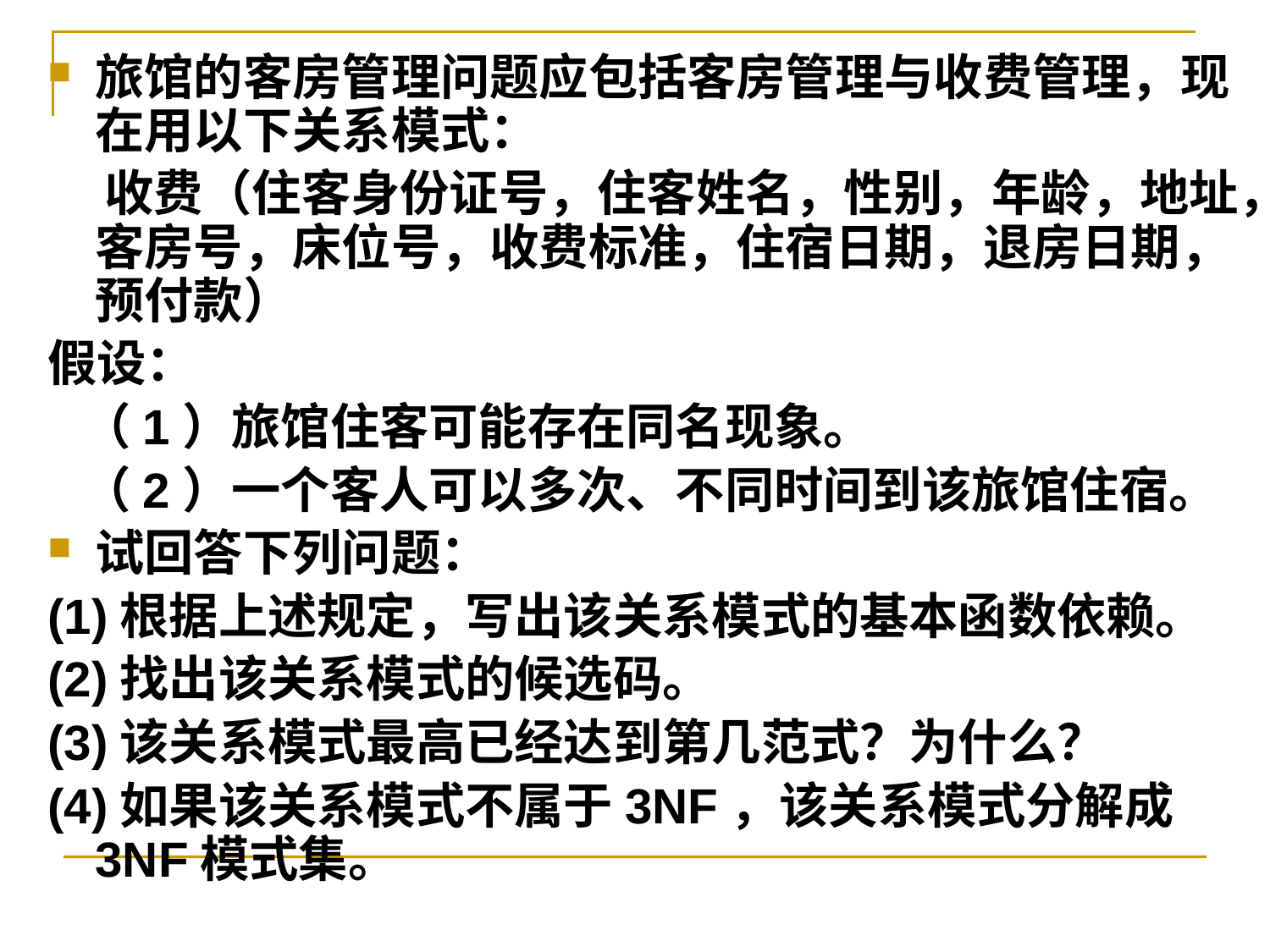

旅馆的客房管理问题应包括客房管理与收费管理，现在用以下关系模式：
    收费（住客身份证号，住客姓名，性别，年龄，地址，客房号，床位号，收费标准，住宿日期，退房日期，预付款）
假设：
  （1）旅馆住客可能存在同名现象。
  （2）一个客人可以多次、不同时间到该旅馆住宿。
试回答下列问题：
(1)根据上述规定，写出该关系模式的基本函数依赖。
(2)找出该关系模式的候选码。
(3)该关系模式最高已经达到第几范式？为什么？
(4)如果该关系模式不属于3NF，该关系模式分解成3NF模式集。